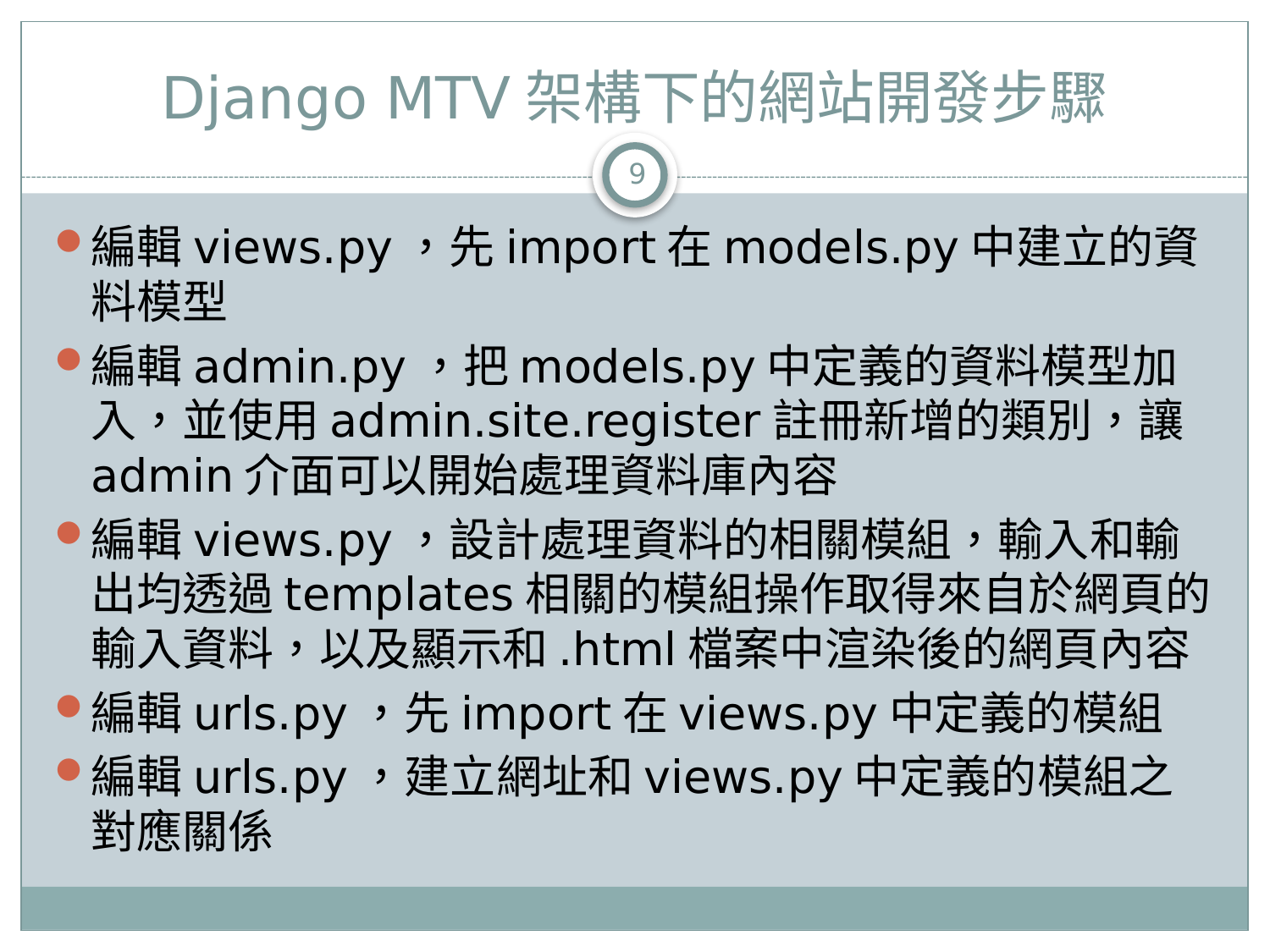

# Django MTV架構下的網站開發步驟
9
編輯views.py，先import在models.py中建立的資料模型
編輯admin.py，把models.py中定義的資料模型加入，並使用admin.site.register註冊新增的類別，讓admin介面可以開始處理資料庫內容
編輯views.py，設計處理資料的相關模組，輸入和輸出均透過templates相關的模組操作取得來自於網頁的輸入資料，以及顯示和.html檔案中渲染後的網頁內容
編輯urls.py，先import在views.py中定義的模組
編輯urls.py，建立網址和views.py中定義的模組之對應關係